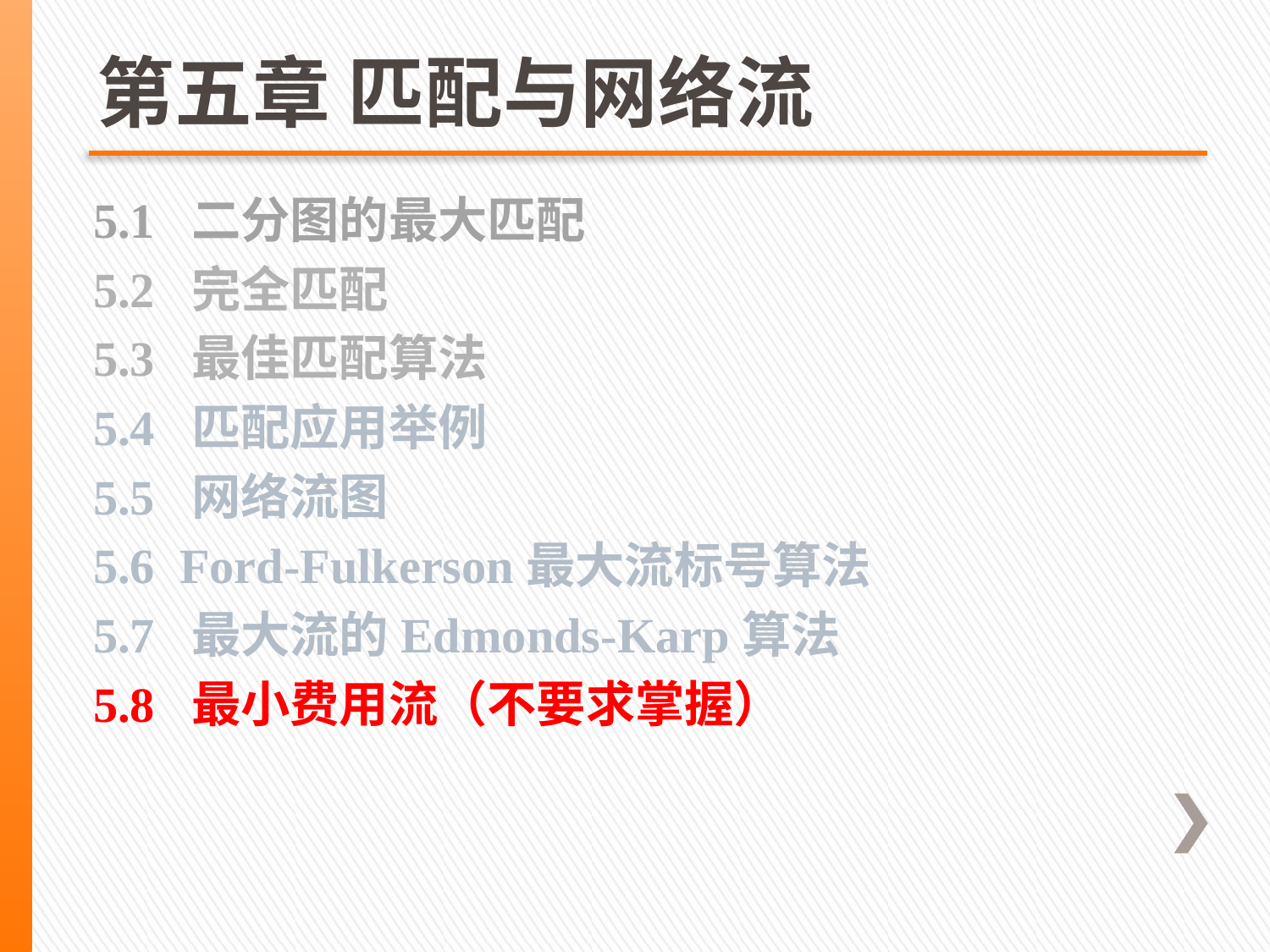

# 第五章 匹配与网络流
5.1  二分图的最大匹配
5.2  完全匹配
5.3  最佳匹配算法
5.4  匹配应用举例
5.5  网络流图
5.6  Ford-Fulkerson最大流标号算法
5.7  最大流的Edmonds-Karp算法
5.8  最小费用流（不要求掌握）